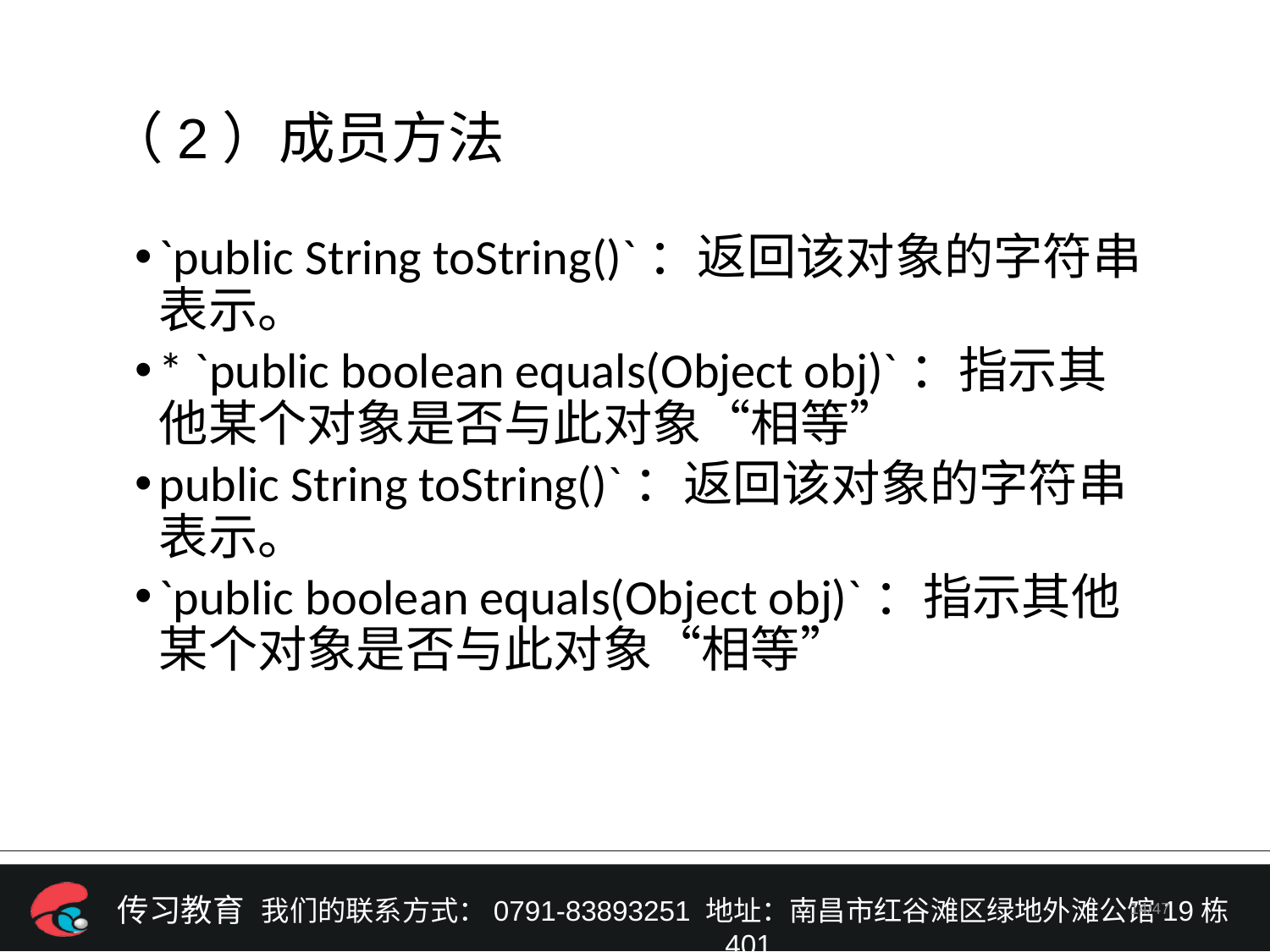

（2）成员方法
`public String toString()`：返回该对象的字符串表示。
* `public boolean equals(Object obj)`：指示其他某个对象是否与此对象“相等”
public String toString()`：返回该对象的字符串表示。
`public boolean equals(Object obj)`：指示其他某个对象是否与此对象“相等”
14/47